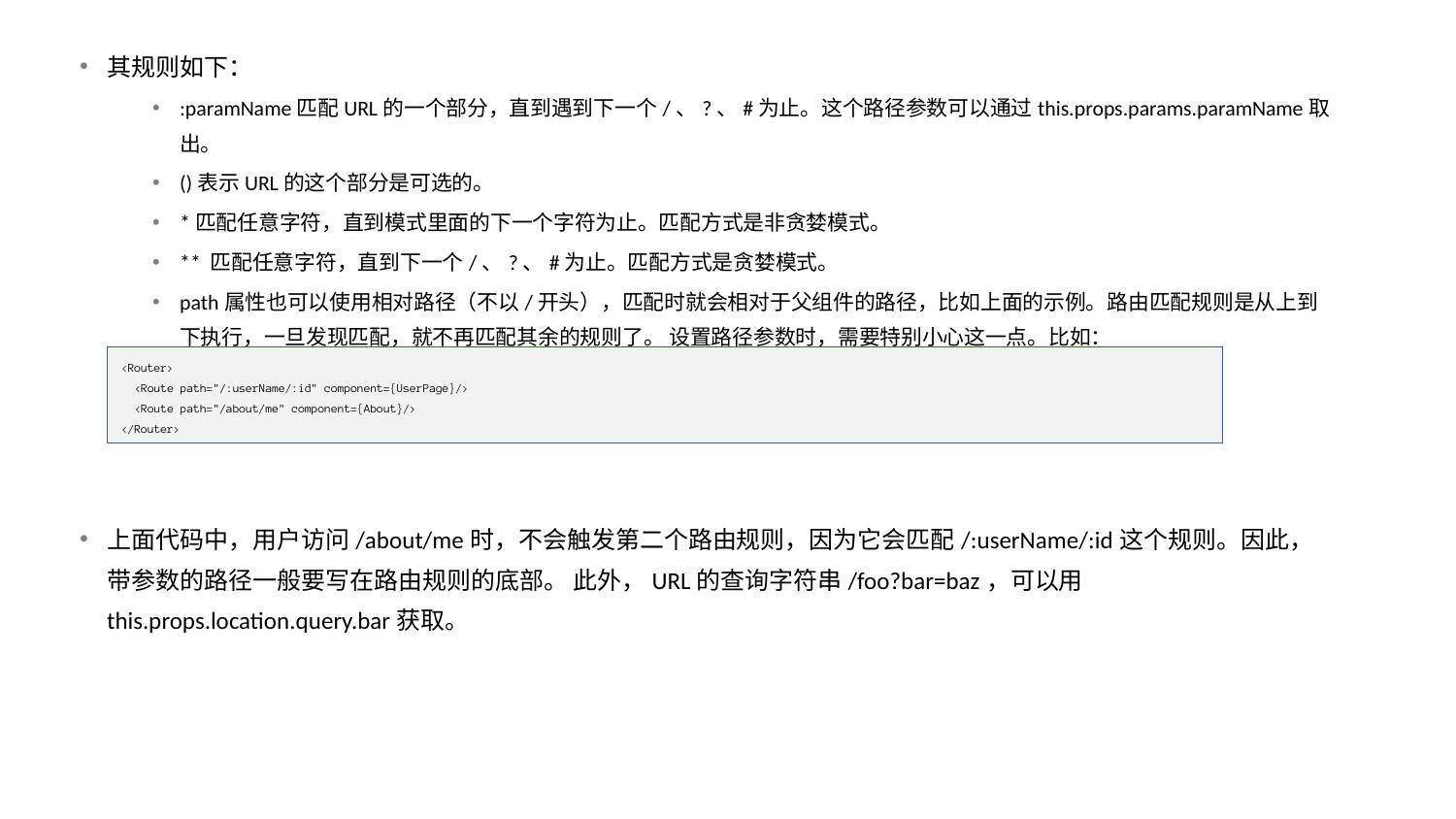

其规则如下：
:paramName匹配URL的一个部分，直到遇到下一个/、?、#为止。这个路径参数可以通过this.props.params.paramName取出。
()表示URL的这个部分是可选的。
*匹配任意字符，直到模式里面的下一个字符为止。匹配方式是非贪婪模式。
** 匹配任意字符，直到下一个/、?、#为止。匹配方式是贪婪模式。
path属性也可以使用相对路径（不以/开头），匹配时就会相对于父组件的路径，比如上面的示例。路由匹配规则是从上到下执行，一旦发现匹配，就不再匹配其余的规则了。 设置路径参数时，需要特别小心这一点。比如：

上面代码中，用户访问/about/me时，不会触发第二个路由规则，因为它会匹配/:userName/:id这个规则。因此，带参数的路径一般要写在路由规则的底部。 此外，URL的查询字符串/foo?bar=baz，可以用this.props.location.query.bar获取。
<Router>
  <Route path="/:userName/:id" component={UserPage}/>
  <Route path="/about/me" component={About}/>
</Router>